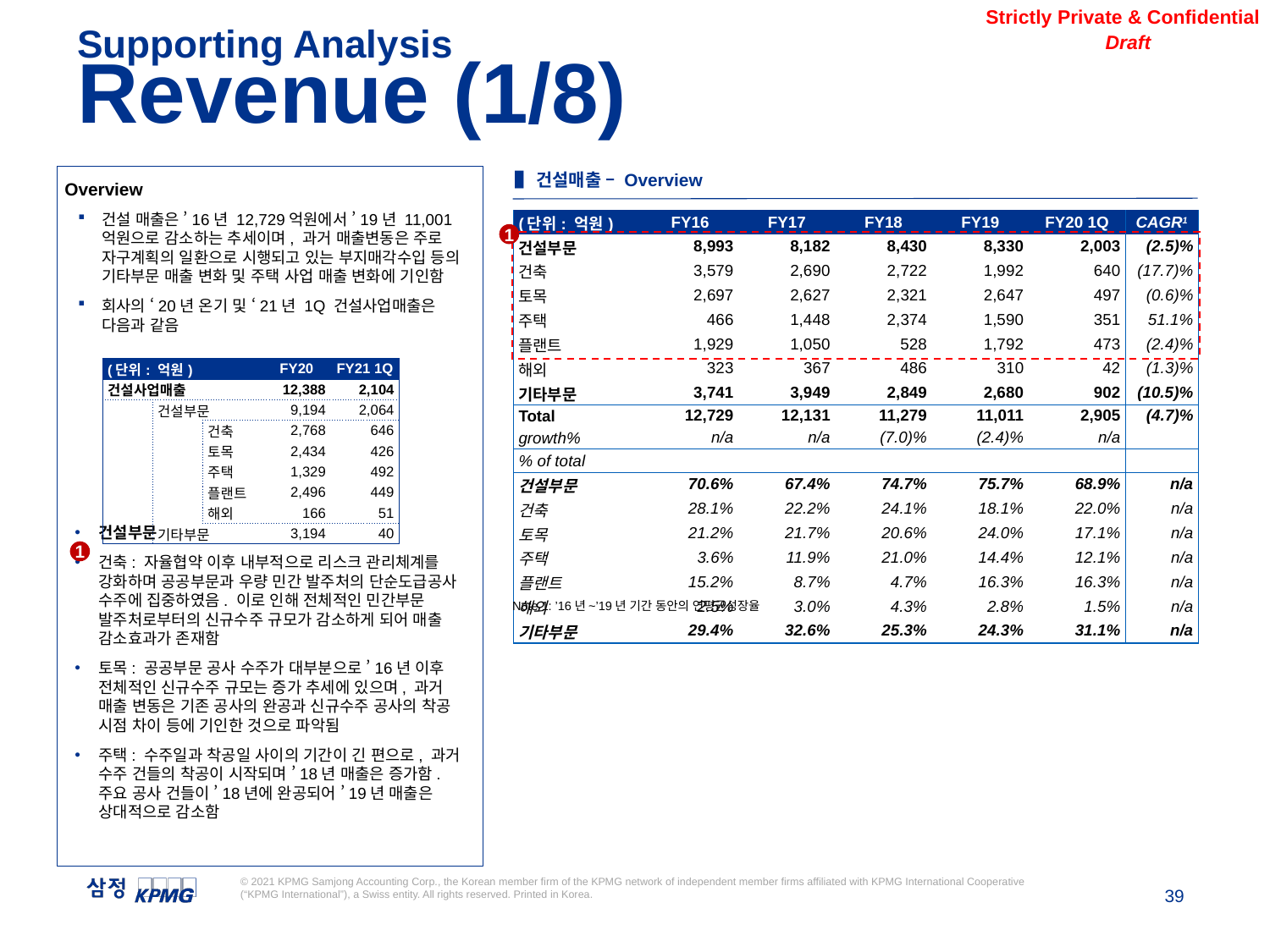

Supporting Analysis
Revenue (1/8)
▌건설매출 – Overview

Overview
건설 매출은 ’16년 12,729억원에서 ’19년 11,001억원으로 감소하는 추세이며, 과거 매출변동은 주로 자구계획의 일환으로 시행되고 있는 부지매각수입 등의 기타부문 매출 변화 및 주택 사업 매출 변화에 기인함
회사의 ‘20년 온기 및 ‘21년 1Q 건설사업매출은 다음과 같음

건설부문
건축: 자율협약 이후 내부적으로 리스크 관리체계를 강화하며 공공부문과 우량 민간 발주처의 단순도급공사 수주에 집중하였음. 이로 인해 전체적인 민간부문 발주처로부터의 신규수주 규모가 감소하게 되어 매출 감소효과가 존재함
토목: 공공부문 공사 수주가 대부분으로 ’16년 이후 전체적인 신규수주 규모는 증가 추세에 있으며, 과거 매출 변동은 기존 공사의 완공과 신규수주 공사의 착공 시점 차이 등에 기인한 것으로 파악됨
주택: 수주일과 착공일 사이의 기간이 긴 편으로, 과거 수주 건들의 착공이 시작되며 ’18년 매출은 증가함. 주요 공사 건들이 ’18년에 완공되어 ’19년 매출은 상대적으로 감소함
| (단위: 억원) | FY16 | FY17 | FY18 | FY19 | FY20 1Q | CAGR1 |
| --- | --- | --- | --- | --- | --- | --- |
| 건설부문 | 8,993 | 8,182 | 8,430 | 8,330 | 2,003 | (2.5)% |
| 건축 | 3,579 | 2,690 | 2,722 | 1,992 | 640 | (17.7)% |
| 토목 | 2,697 | 2,627 | 2,321 | 2,647 | 497 | (0.6)% |
| 주택 | 466 | 1,448 | 2,374 | 1,590 | 351 | 51.1% |
| 플랜트 | 1,929 | 1,050 | 528 | 1,792 | 473 | (2.4)% |
| 해외 | 323 | 367 | 486 | 310 | 42 | (1.3)% |
| 기타부문 | 3,741 | 3,949 | 2,849 | 2,680 | 902 | (10.5)% |
| Total | 12,729 | 12,131 | 11,279 | 11,011 | 2,905 | (4.7)% |
| growth% | n/a | n/a | (7.0)% | (2.4)% | n/a |  |
| % of total |  |  |  |  |  |  |
| 건설부문 | 70.6% | 67.4% | 74.7% | 75.7% | 68.9% | n/a |
| 건축 | 28.1% | 22.2% | 24.1% | 18.1% | 22.0% | n/a |
| 토목 | 21.2% | 21.7% | 20.6% | 24.0% | 17.1% | n/a |
| 주택 | 3.6% | 11.9% | 21.0% | 14.4% | 12.1% | n/a |
| 플랜트 | 15.2% | 8.7% | 4.7% | 16.3% | 16.3% | n/a |
| 해외 | 2.5% | 3.0% | 4.3% | 2.8% | 1.5% | n/a |
| 기타부문 | 29.4% | 32.6% | 25.3% | 24.3% | 31.1% | n/a |
1

| (단위: 억원) |  |  | FY20 | FY21 1Q |
| --- | --- | --- | --- | --- |
| 건설사업매출 |  |  | 12,388 | 2,104 |
|  | 건설부문 |  | 9,194 | 2,064 |
|  |  | 건축 | 2,768 | 646 |
|  |  | 토목 | 2,434 | 426 |
|  |  | 주택 | 1,329 | 492 |
|  |  | 플랜트 | 2,496 | 449 |
|  |  | 해외 | 166 | 51 |
|  | 기타부문 |  | 3,194 | 40 |
1
Note 1: ’16년~’19년 기간 동안의 연평균성장율